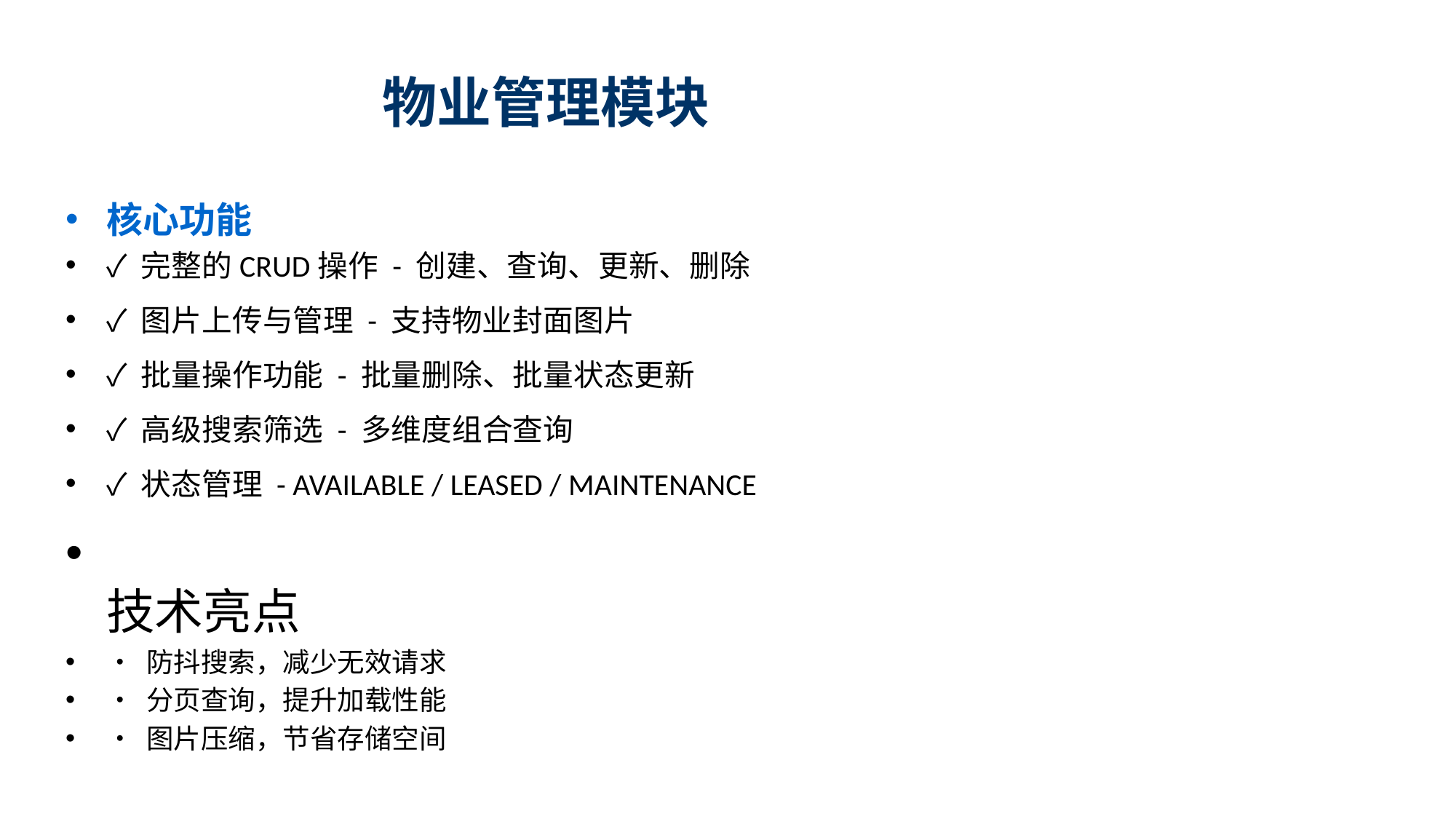

# 物业管理模块
核心功能
✓ 完整的CRUD操作 - 创建、查询、更新、删除
✓ 图片上传与管理 - 支持物业封面图片
✓ 批量操作功能 - 批量删除、批量状态更新
✓ 高级搜索筛选 - 多维度组合查询
✓ 状态管理 - AVAILABLE / LEASED / MAINTENANCE
技术亮点
• 防抖搜索，减少无效请求
• 分页查询，提升加载性能
• 图片压缩，节省存储空间